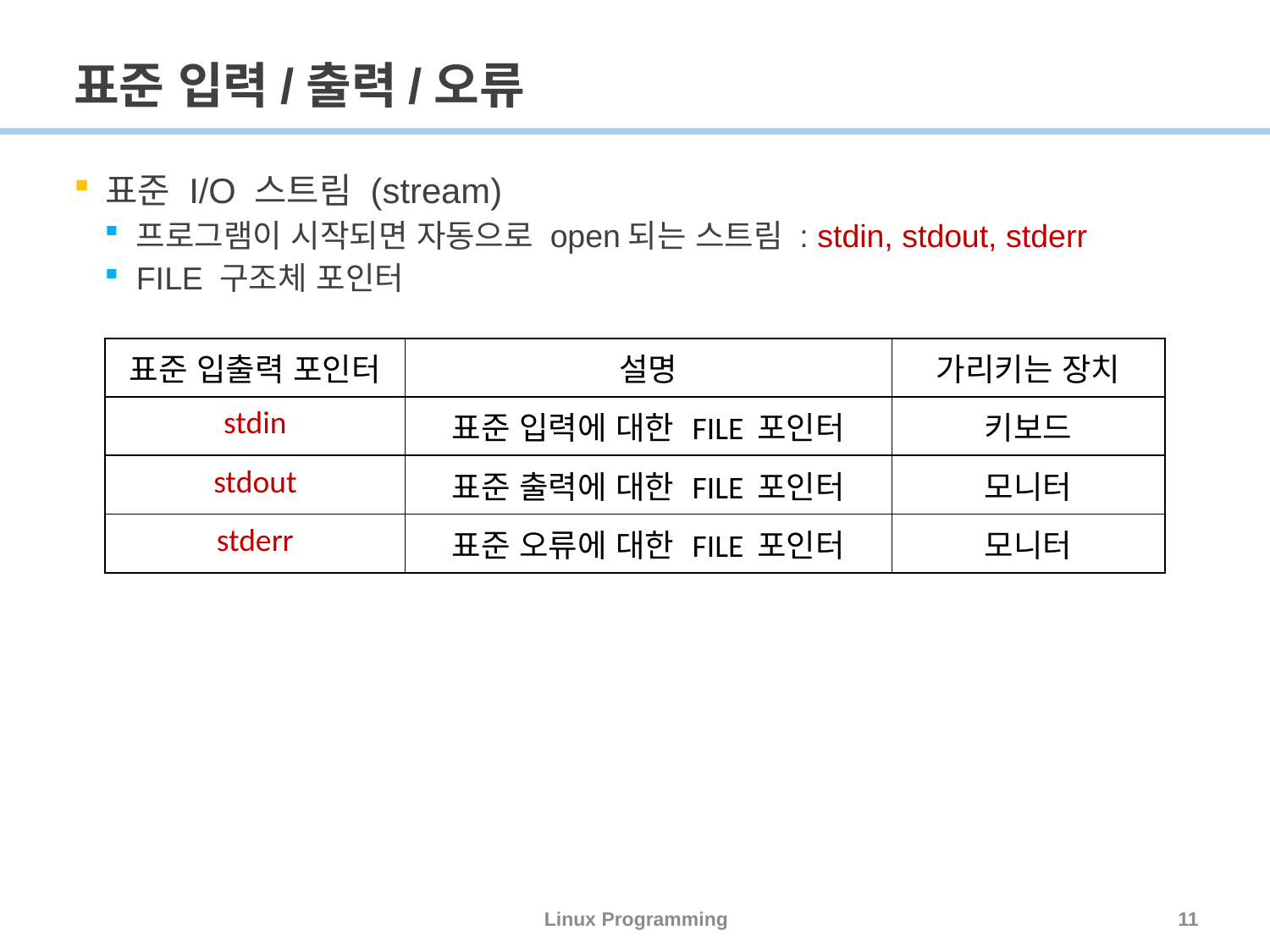

# 표준 입력/출력/오류
표준 I/O 스트림 (stream)
프로그램이 시작되면 자동으로 open되는 스트림 : stdin, stdout, stderr
FILE 구조체 포인터
| 표준 입출력 포인터 | 설명 | 가리키는 장치 |
| --- | --- | --- |
| stdin | 표준 입력에 대한 FILE 포인터 | 키보드 |
| stdout | 표준 출력에 대한 FILE 포인터 | 모니터 |
| stderr | 표준 오류에 대한 FILE 포인터 | 모니터 |
Linux Programming
11